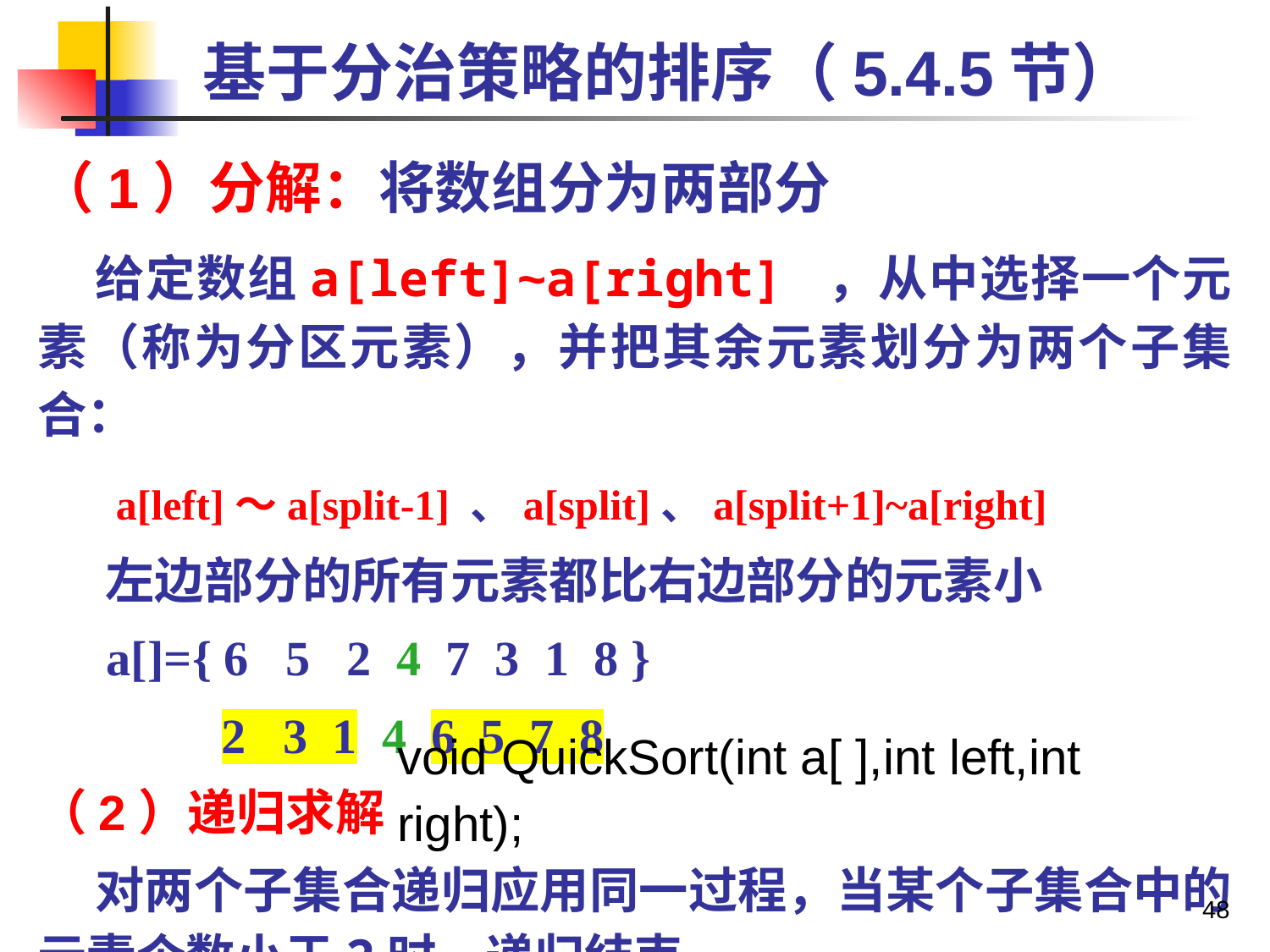

# 基于分治策略的排序（5.4.5节）
（1）分解：将数组分为两部分
   给定数组a[left]~a[right] ，从中选择一个元素（称为分区元素），并把其余元素划分为两个子集合：
     a[left]～a[split-1] 、a[split]、a[split+1]~a[right]
     左边部分的所有元素都比右边部分的元素小
     a[]={ 6   5   2  4  7  3  1  8 }
               2   3  1  4  6  5  7  8
（2）递归求解
    对两个子集合递归应用同一过程，当某个子集合中的元素个数小于2时，递归结束。
void QuickSort(int a[ ],int left,int right);
48